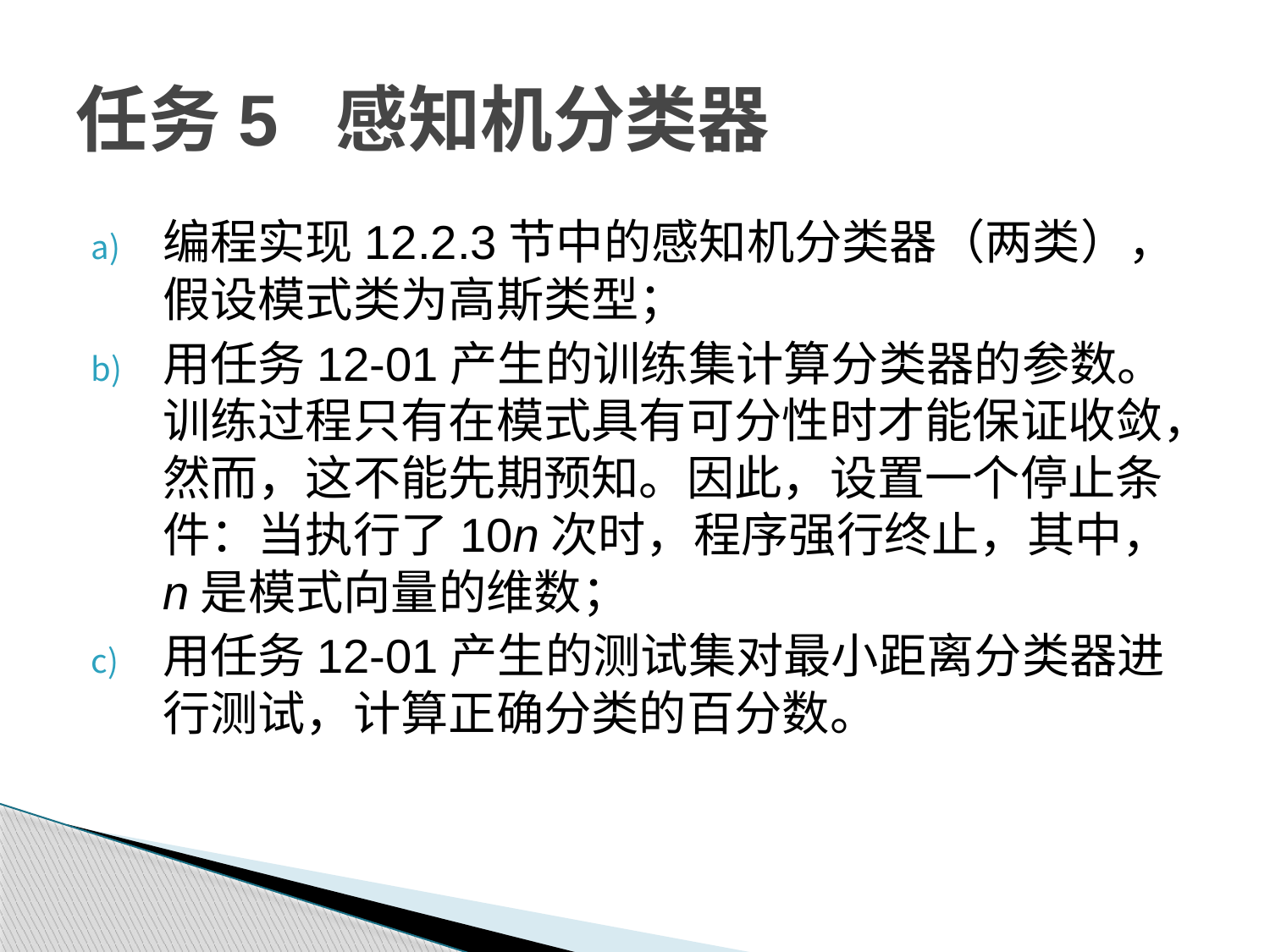

# 任务5  感知机分类器
编程实现12.2.3节中的感知机分类器（两类），假设模式类为高斯类型；
用任务12-01产生的训练集计算分类器的参数。训练过程只有在模式具有可分性时才能保证收敛，然而，这不能先期预知。因此，设置一个停止条件：当执行了10n次时，程序强行终止，其中，n是模式向量的维数；
用任务12-01产生的测试集对最小距离分类器进行测试，计算正确分类的百分数。